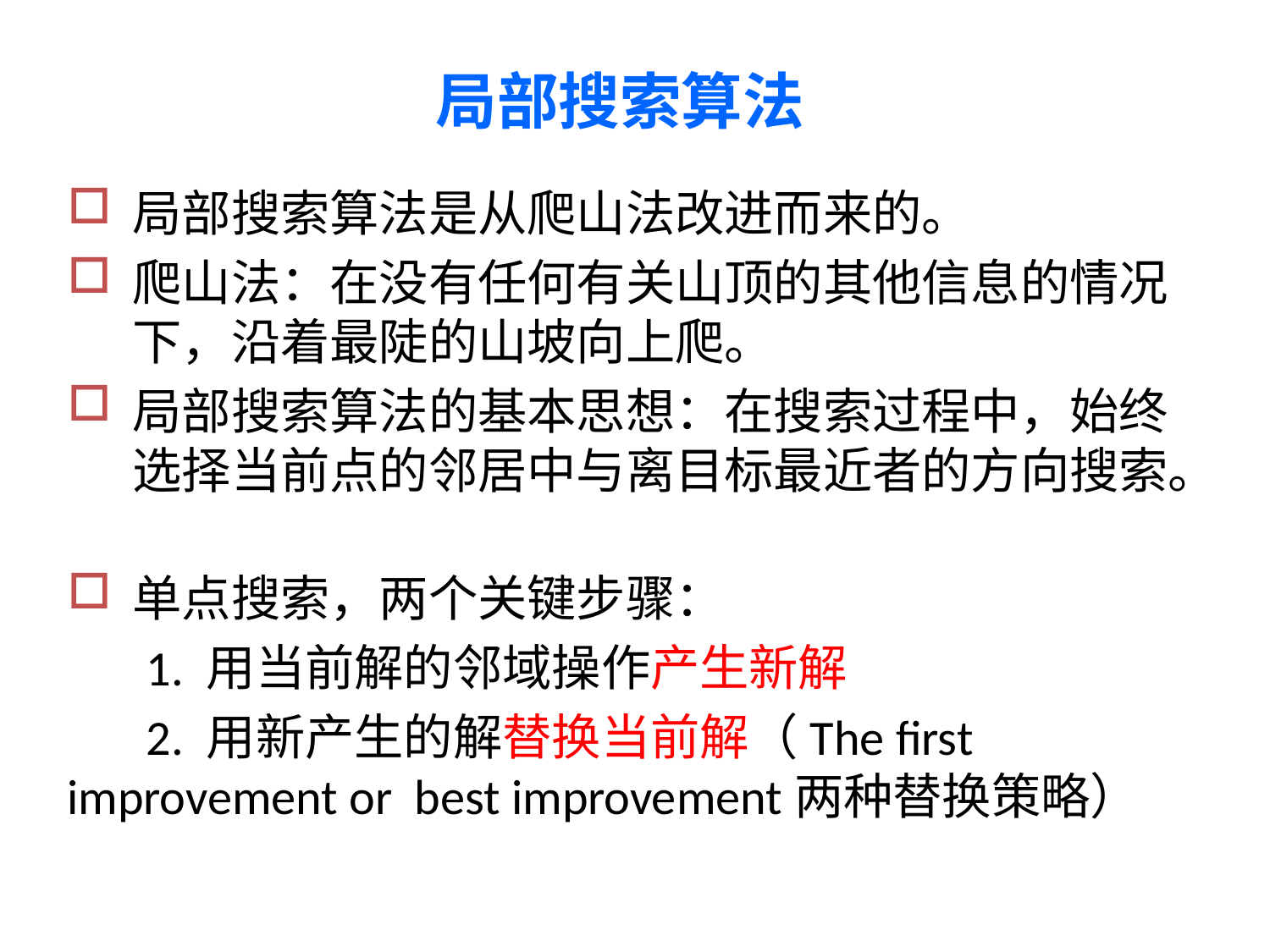

局部搜索算法
局部搜索算法是从爬山法改进而来的。
爬山法：在没有任何有关山顶的其他信息的情况下，沿着最陡的山坡向上爬。
局部搜索算法的基本思想：在搜索过程中，始终选择当前点的邻居中与离目标最近者的方向搜索。

单点搜索，两个关键步骤：
       1. 用当前解的邻域操作产生新解
       2. 用新产生的解替换当前解（The first     improvement or  best improvement两种替换策略）